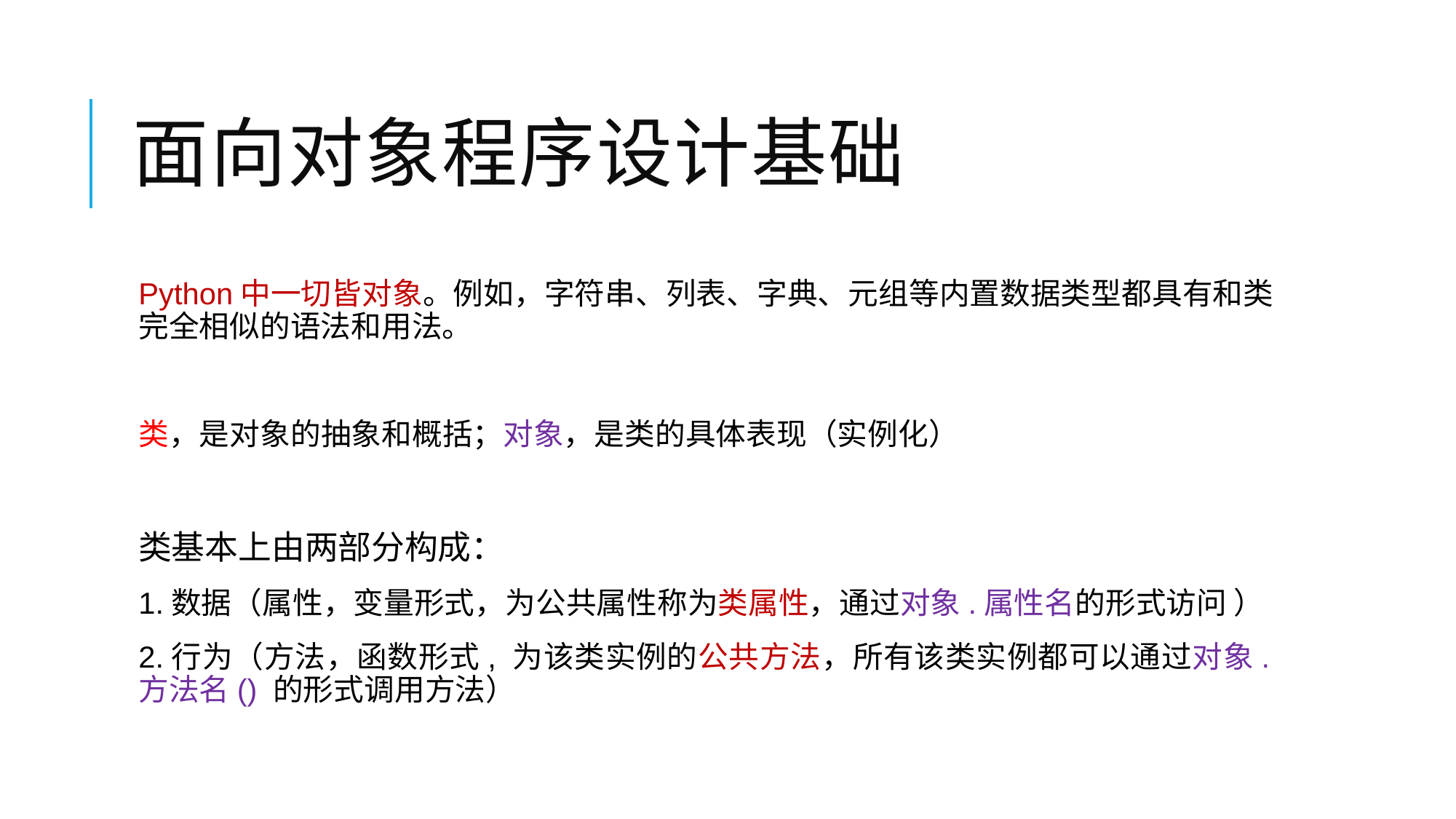

# 面向对象程序设计基础
Python中一切皆对象。例如，字符串、列表、字典、元组等内置数据类型都具有和类完全相似的语法和用法。

类，是对象的抽象和概括；对象，是类的具体表现（实例化）

类基本上由两部分构成：
1.数据（属性，变量形式，为公共属性称为类属性，通过对象.属性名的形式访问 ）
2.行为（方法，函数形式, 为该类实例的公共方法，所有该类实例都可以通过对象.方法名() 的形式调用方法）